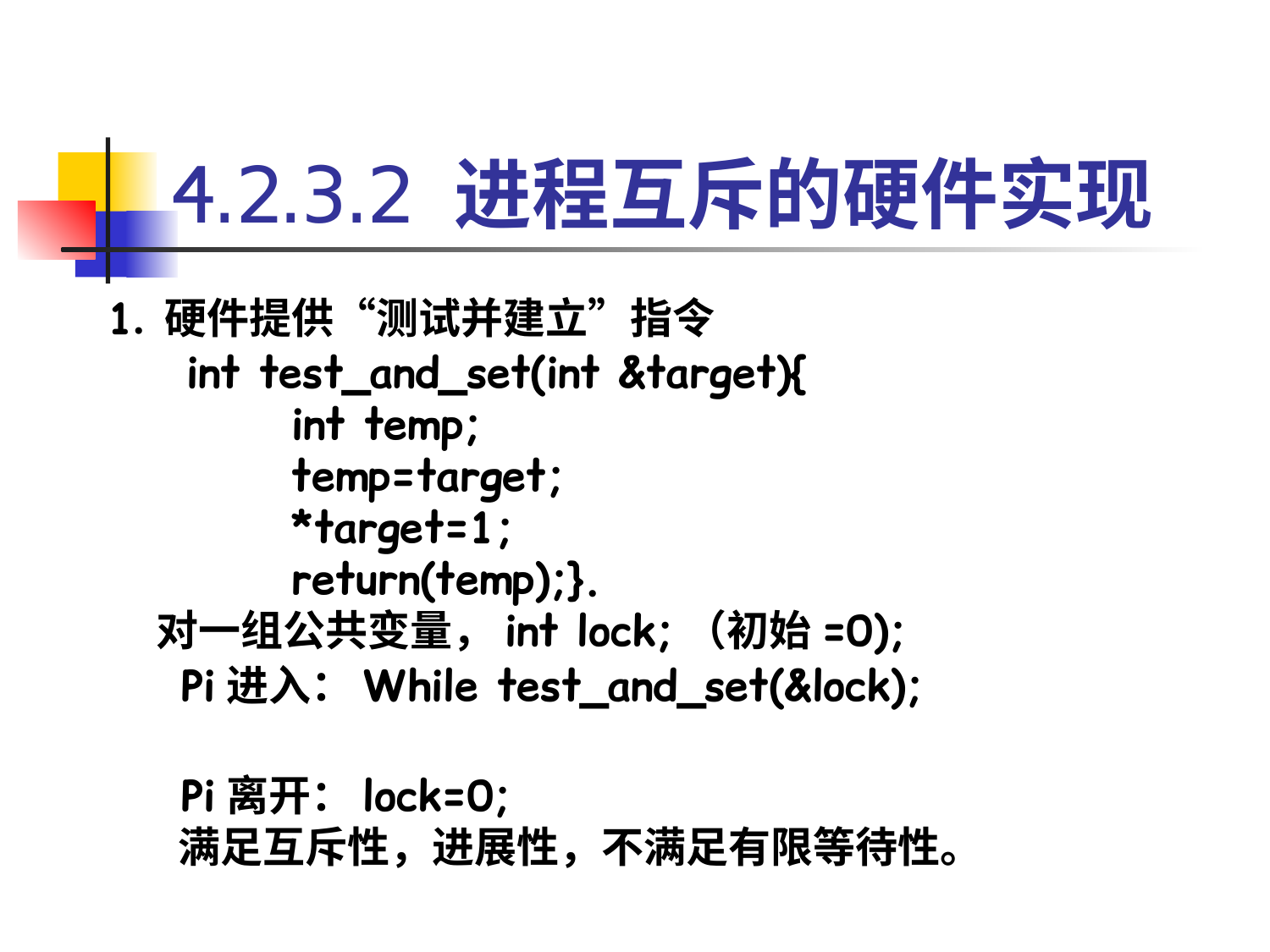

# 4.2.3.2 进程互斥的硬件实现
1. 硬件提供“测试并建立”指令
      int test_and_set(int &target){
          int temp;
          temp=target;
          *target=1;
          return(temp);}.
    对一组公共变量，int lock;（初始=0);
    Pi进入：While test_and_set(&lock);

    Pi离开：lock=0;
　　满足互斥性，进展性，不满足有限等待性。